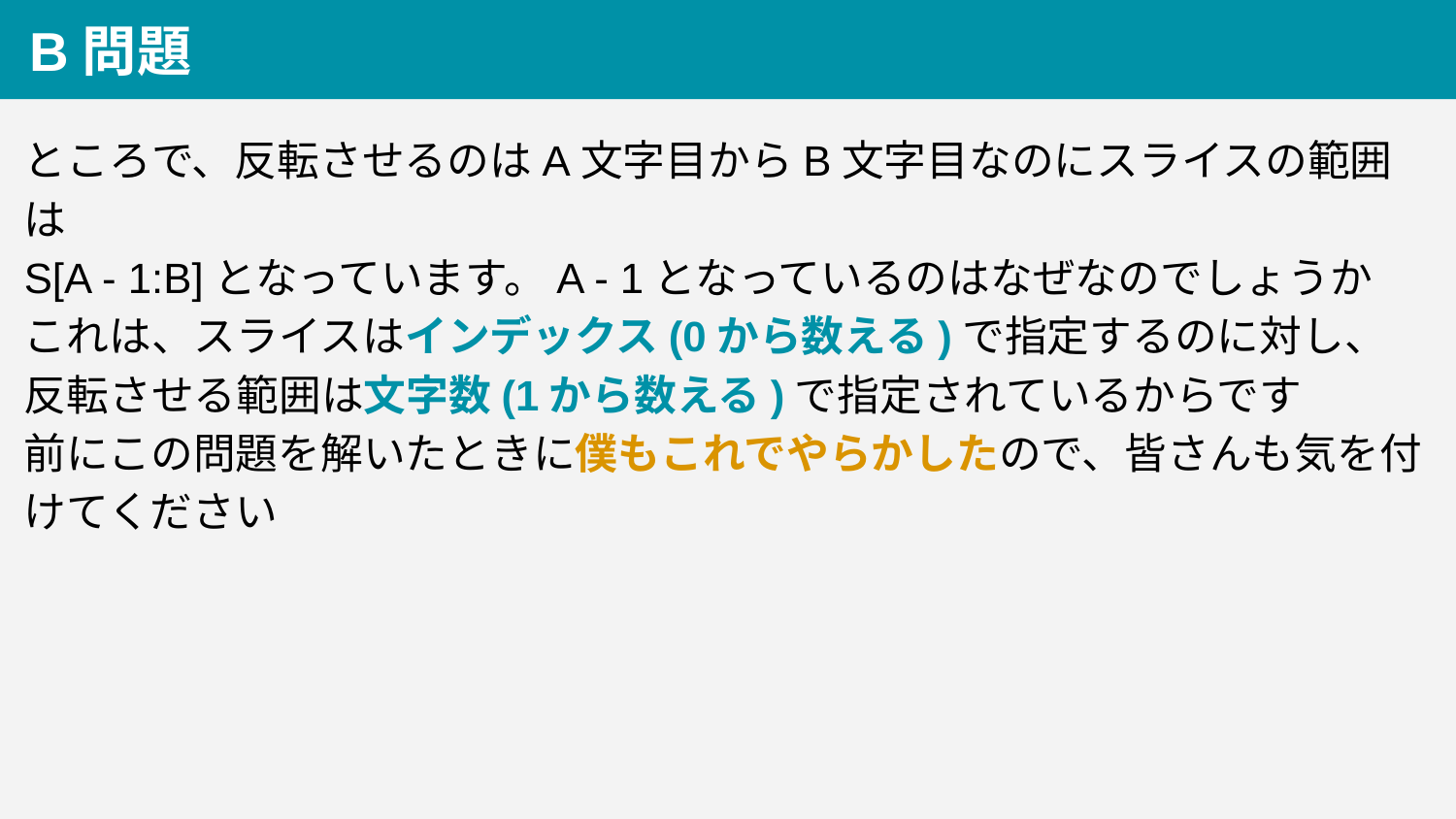

B問題
ところで、反転させるのはA文字目からB文字目なのにスライスの範囲は
S[A - 1:B]となっています。A - 1となっているのはなぜなのでしょうか
これは、スライスはインデックス(0から数える)で指定するのに対し、反転させる範囲は文字数(1から数える)で指定されているからです
前にこの問題を解いたときに僕もこれでやらかしたので、皆さんも気を付けてください